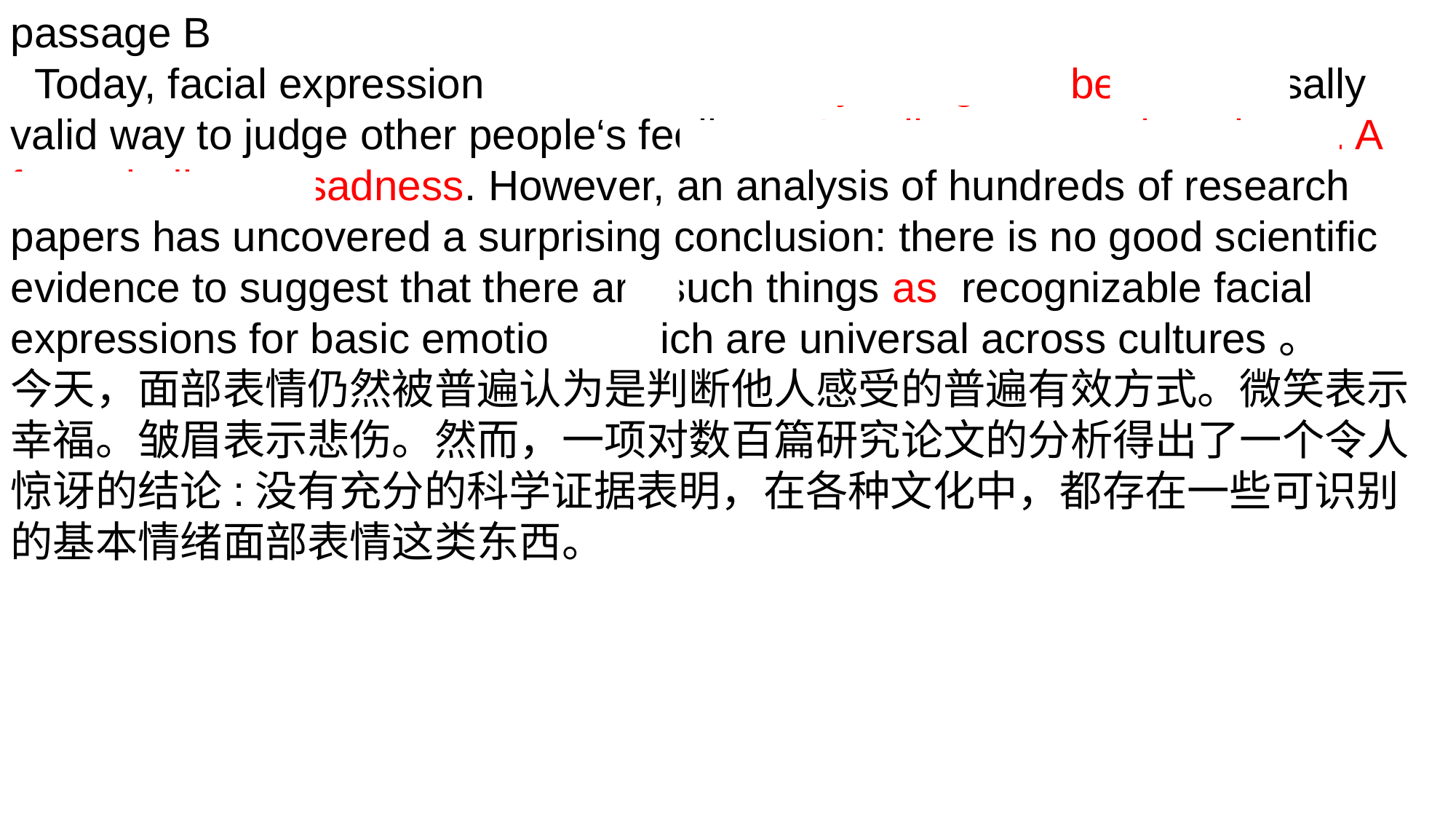

passage B
  Today, facial expressions are still commonly thought to be a universally valid way to judge other people‘s feelings. A smile suggests happiness. A frown indicates sadness. However, an analysis of hundreds of research papers has uncovered a surprising conclusion: there is no good scientific evidence to suggest that there are such things as  recognizable facial expressions for basic emotions which are universal across cultures。
今天，面部表情仍然被普遍认为是判断他人感受的普遍有效方式。微笑表示幸福。皱眉表示悲伤。然而，一项对数百篇研究论文的分析得出了一个令人惊讶的结论:没有充分的科学证据表明，在各种文化中，都存在一些可识别的基本情绪面部表情这类东西。